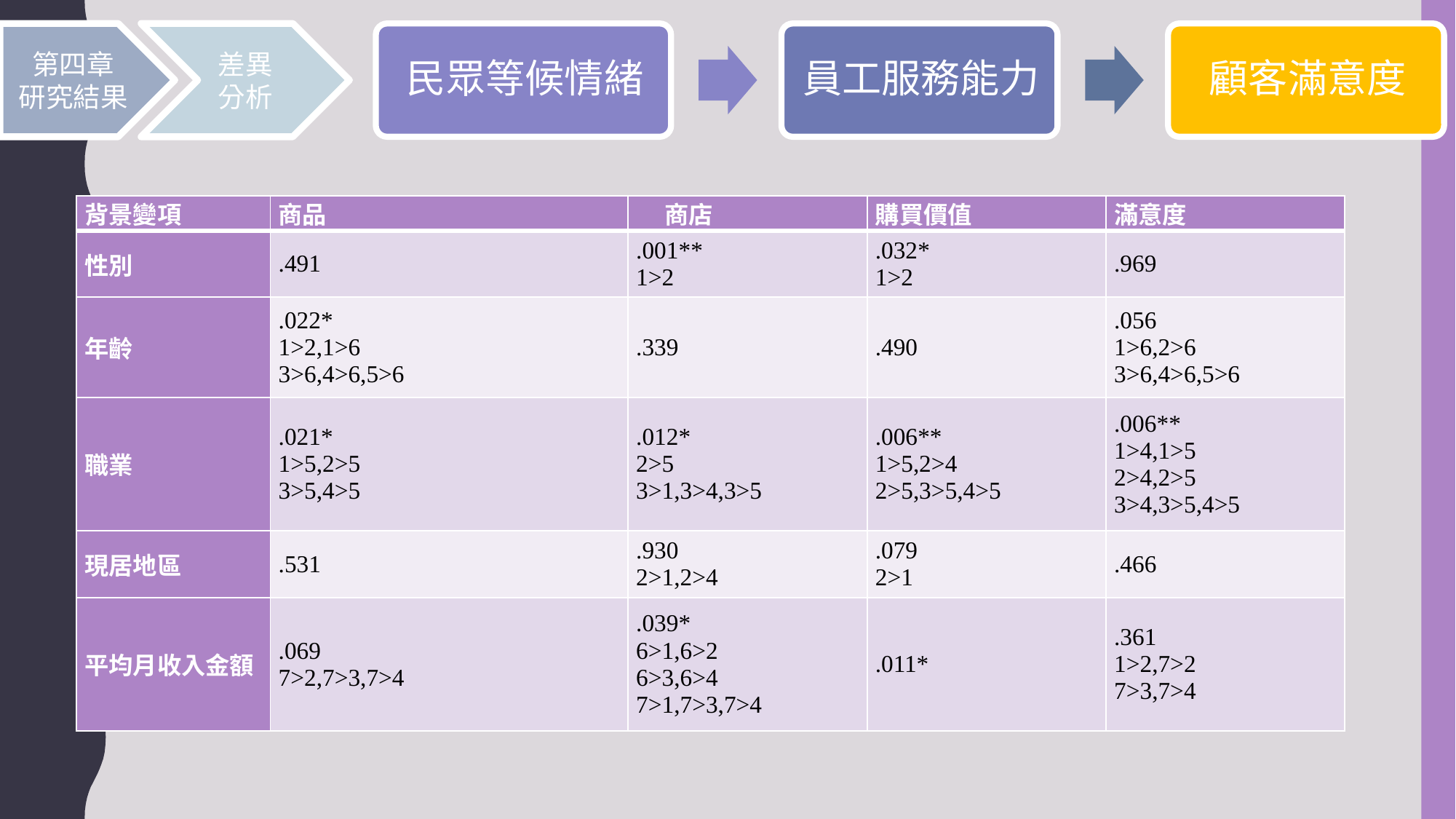

差異分析
第四章
研究結果
民眾等候情緒

員工服務能力

顧客滿意度
| 背景變項 | 商品 | 商店 | 購買價值 | 滿意度 |
| --- | --- | --- | --- | --- |
| 性別 | .491 | .001\*\* 1>2 | .032\* 1>2 | .969 |
| 年齡 | .022\* 1>2,1>6 3>6,4>6,5>6 | .339 | .490 | .056 1>6,2>6 3>6,4>6,5>6 |
| 職業 | .021\* 1>5,2>5 3>5,4>5 | .012\* 2>5 3>1,3>4,3>5 | .006\*\* 1>5,2>4 2>5,3>5,4>5 | .006\*\* 1>4,1>5 2>4,2>5 3>4,3>5,4>5 |
| 現居地區 | .531 | .930 2>1,2>4 | .079 2>1 | .466 |
| 平均月收入金額 | .069 7>2,7>3,7>4 | .039\* 6>1,6>2 6>3,6>4 7>1,7>3,7>4 | .011\* | .361 1>2,7>2 7>3,7>4 |